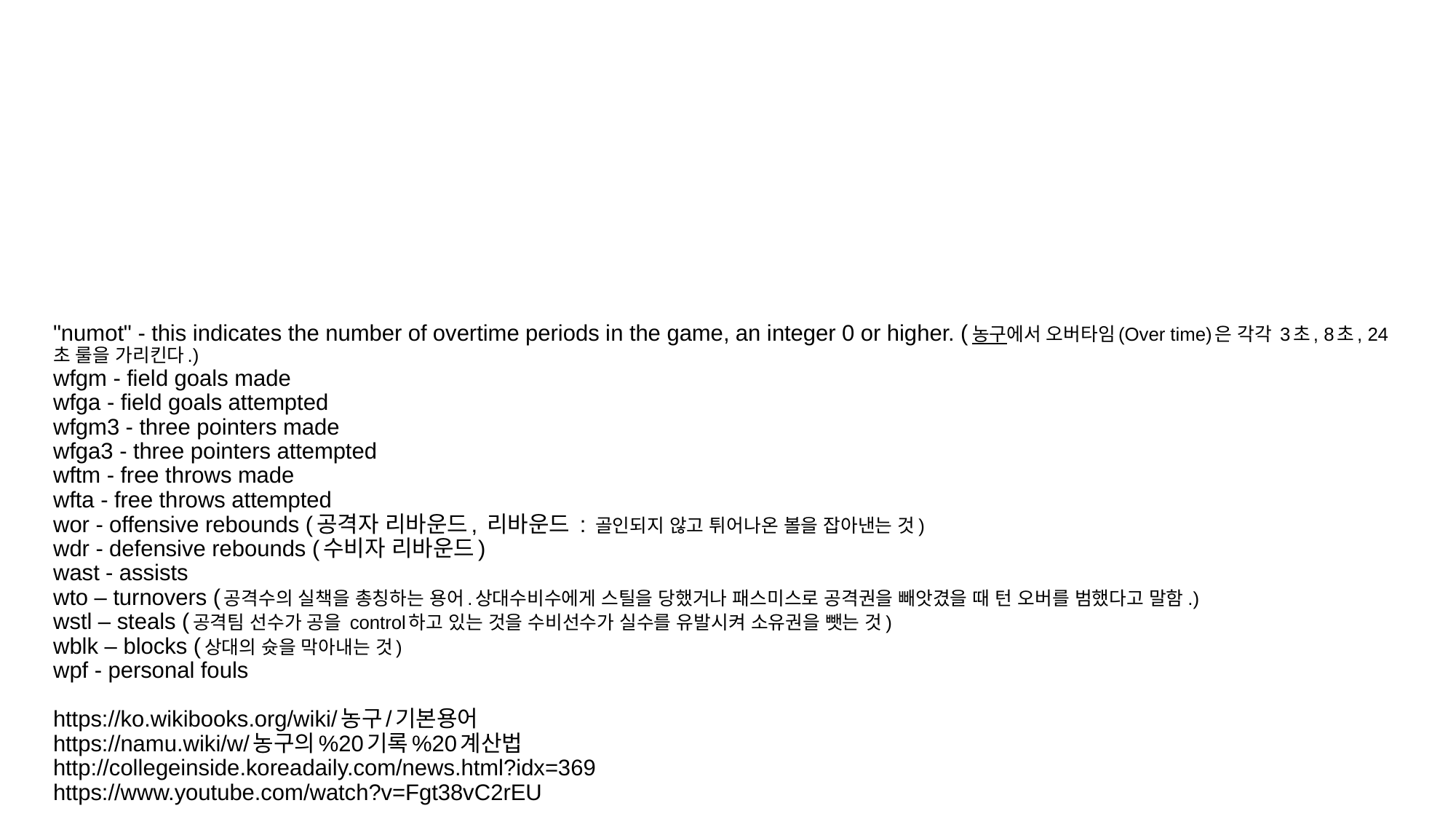

# "numot" - this indicates the number of overtime periods in the game, an integer 0 or higher. (농구에서 오버타임(Over time)은 각각 3초, 8초, 24초 룰을 가리킨다.) wfgm - field goals made wfga - field goals attempted wfgm3 - three pointers made wfga3 - three pointers attempted wftm - free throws made wfta - free throws attempted wor - offensive rebounds (공격자 리바운드, 리바운드 : 골인되지 않고 튀어나온 볼을 잡아낸는 것) wdr - defensive rebounds (수비자 리바운드) wast - assists wto – turnovers (공격수의 실책을 총칭하는 용어.상대수비수에게 스틸을 당했거나 패스미스로 공격권을 빼앗겼을 때 턴 오버를 범했다고 말함.) wstl – steals (공격팀 선수가 공을 control하고 있는 것을 수비선수가 실수를 유발시켜 소유권을 뺏는 것) wblk – blocks (상대의 슛을 막아내는 것) wpf - personal fouls https://ko.wikibooks.org/wiki/농구/기본용어 https://namu.wiki/w/농구의%20기록%20계산법 http://collegeinside.koreadaily.com/news.html?idx=369 https://www.youtube.com/watch?v=Fgt38vC2rEU